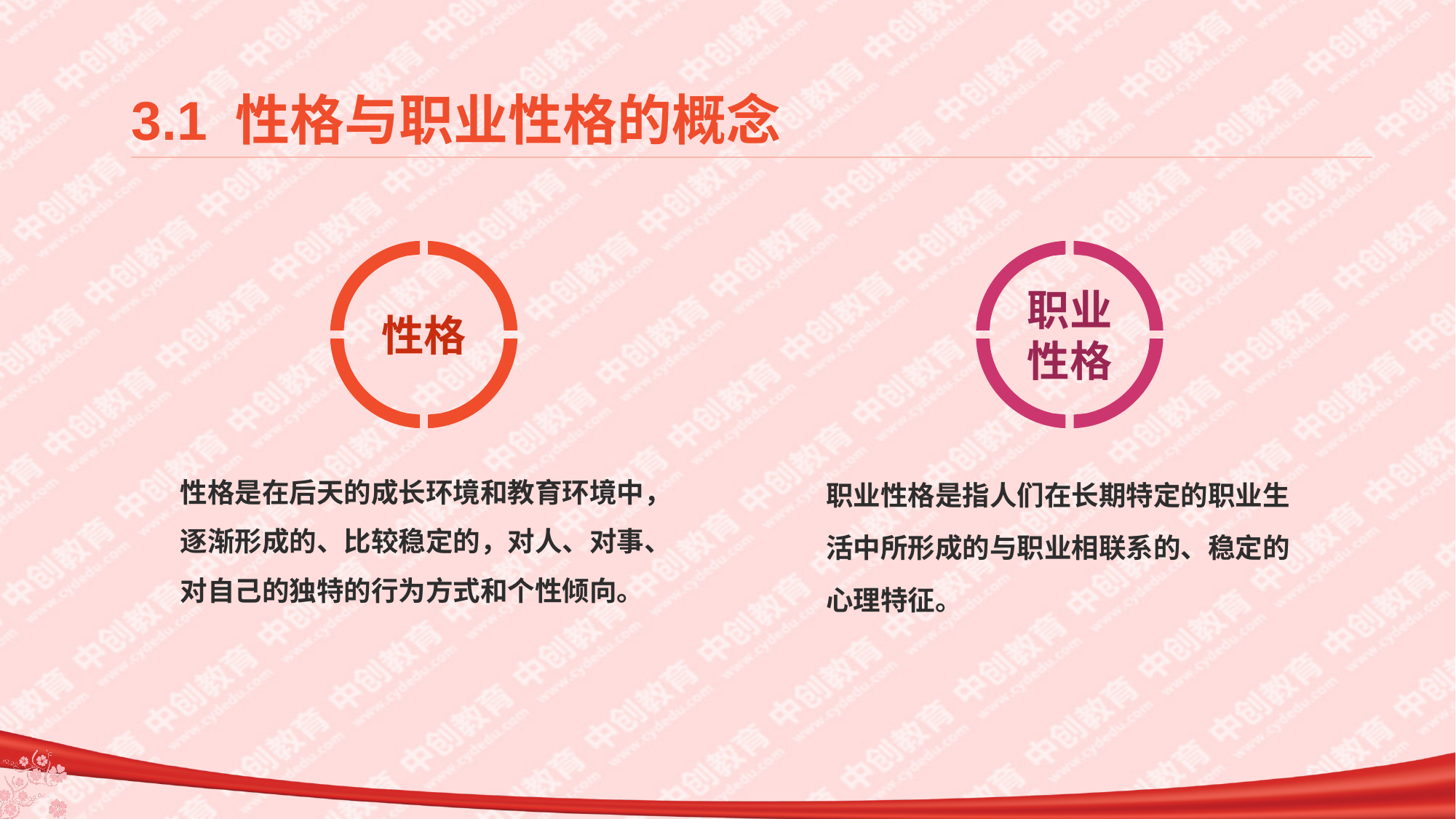

# 3.1 性格与职业性格的概念

性格
职业
性格
职业性格是指人们在长期特定的职业生活中所形成的与职业相联系的、稳定的心理特征。

性格是在后天的成长环境和教育环境中，逐渐形成的、比较稳定的，对人、对事、对自己的独特的行为方式和个性倾向。